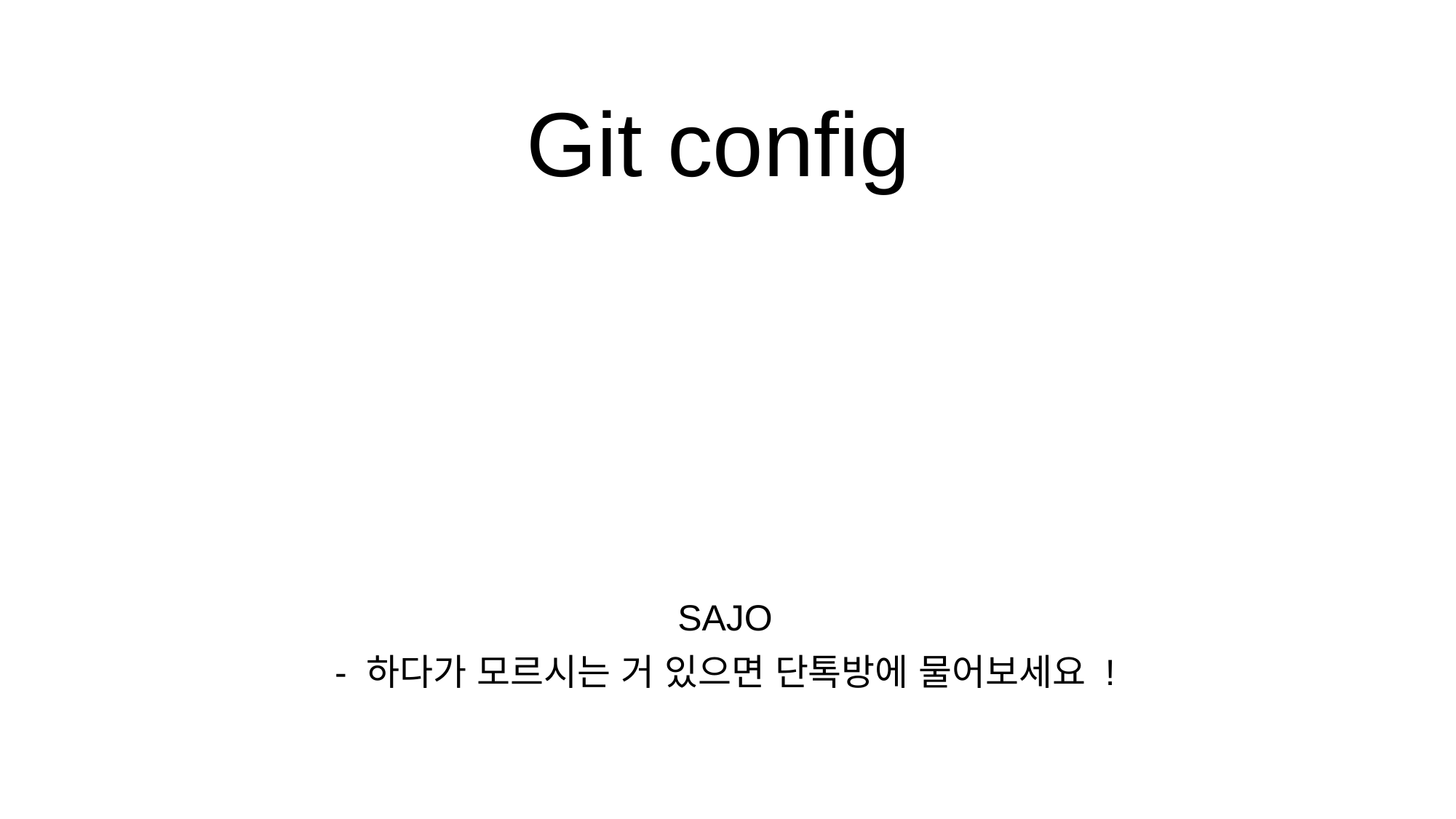

# Git config
SAJO
- 하다가 모르시는 거 있으면 단톡방에 물어보세요 !